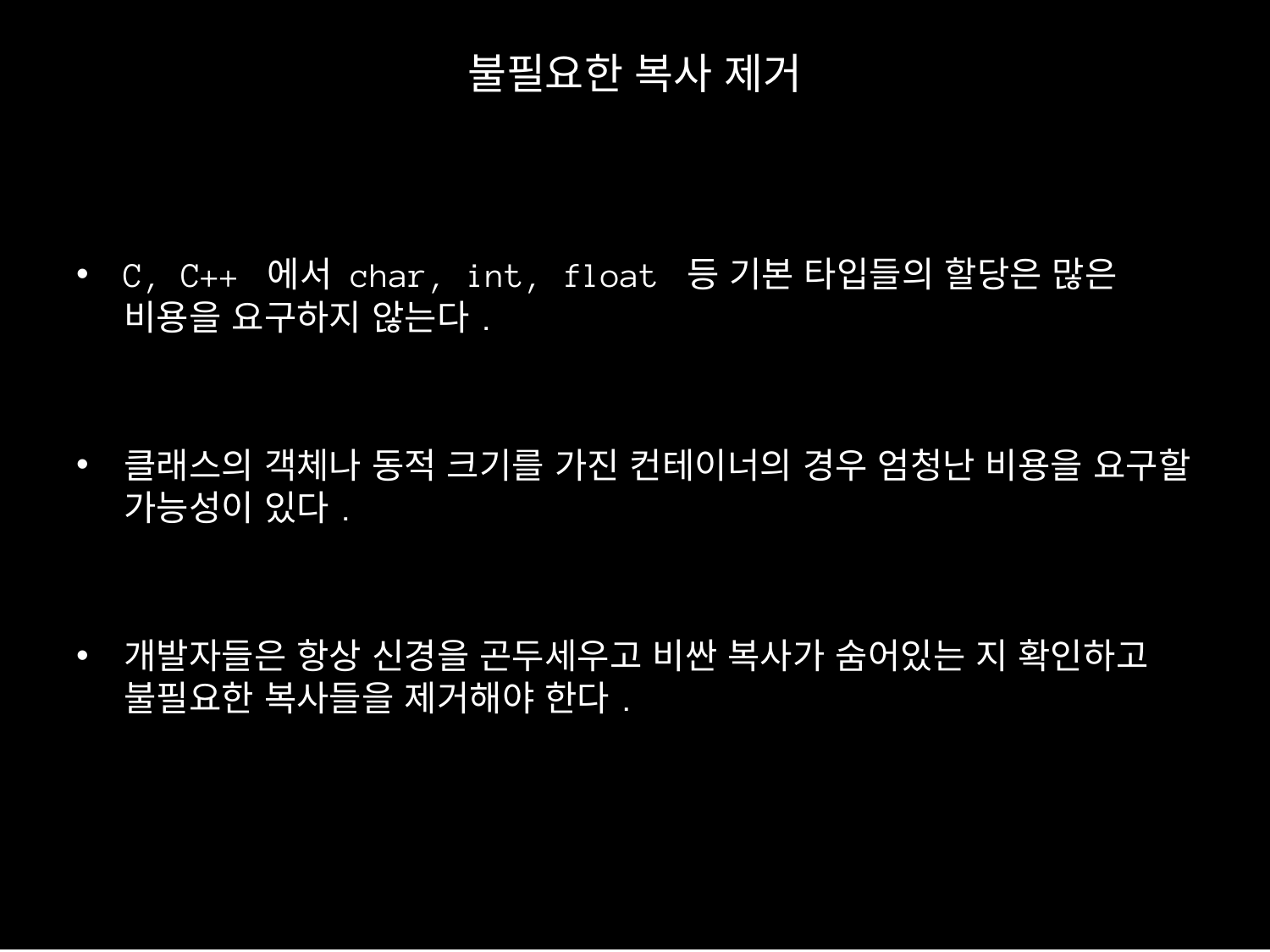

# 불필요한 복사 제거
C, C++ 에서 char, int, float 등 기본 타입들의 할당은 많은 비용을 요구하지 않는다.

클래스의 객체나 동적 크기를 가진 컨테이너의 경우 엄청난 비용을 요구할 가능성이 있다.

개발자들은 항상 신경을 곤두세우고 비싼 복사가 숨어있는 지 확인하고 불필요한 복사들을 제거해야 한다.